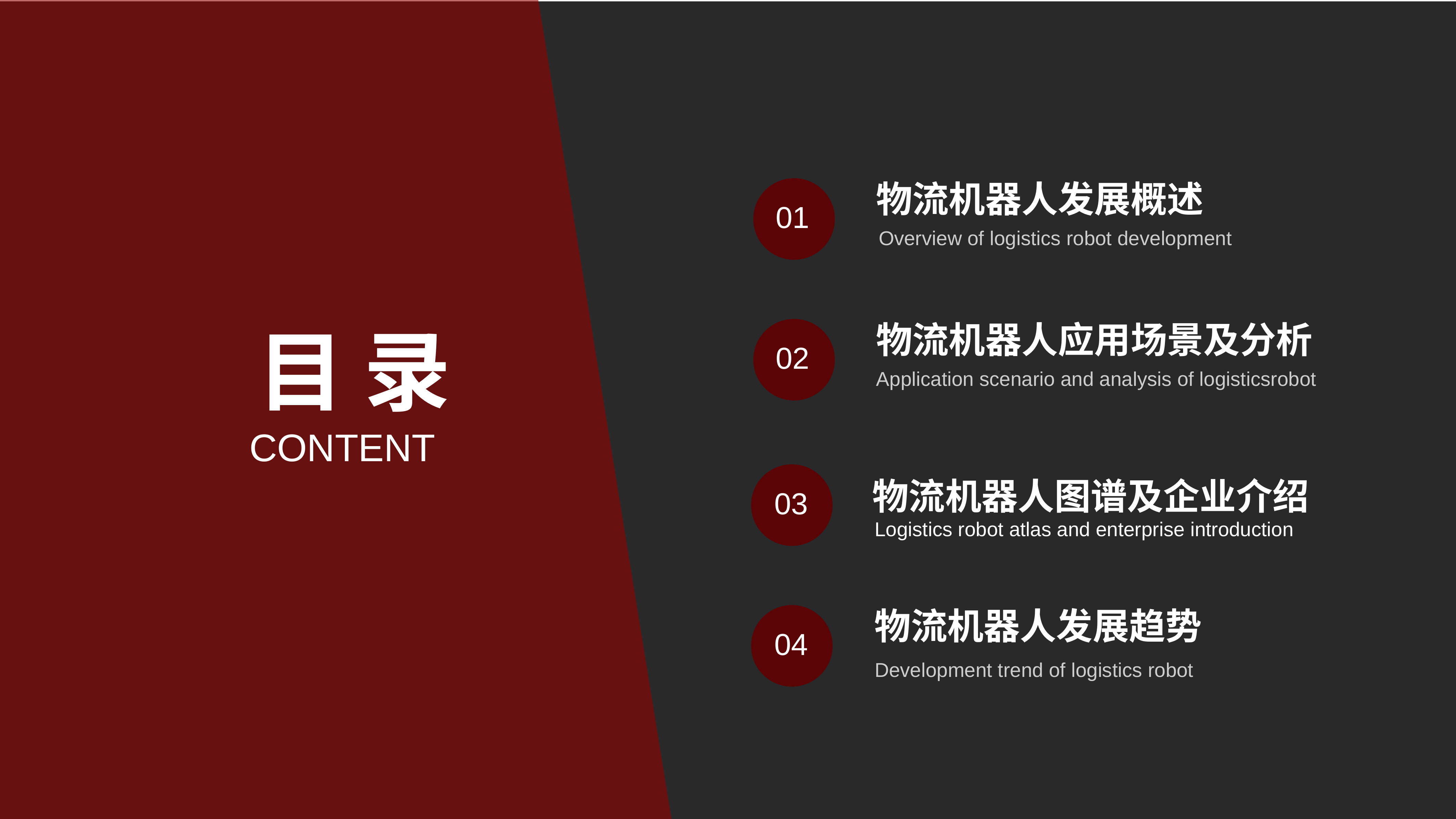

物流机器人发展概述

01
Overview of logistics robot development
目 录
物流机器人应用场景及分析

02
Application scenario and analysis of logisticsrobot
 CONTENT
物流机器人图谱及企业介绍

03
Logistics robot atlas and enterprise introduction
物流机器人发展趋势

04
Development trend of logistics robot